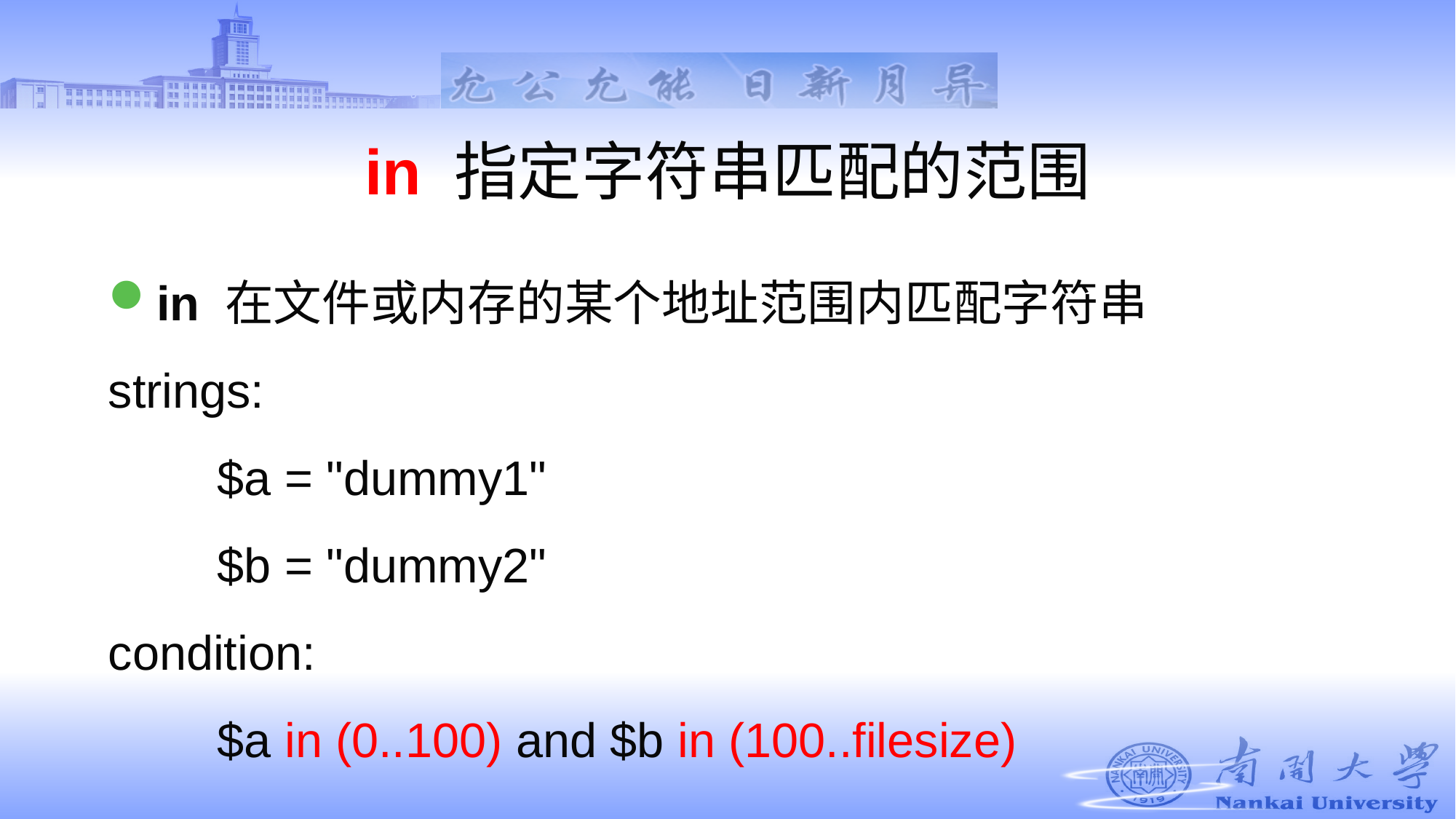

# in 指定字符串匹配的范围
in 在文件或内存的某个地址范围内匹配字符串
strings:
	$a = "dummy1"
	$b = "dummy2"
condition:
	$a in (0..100) and $b in (100..filesize)